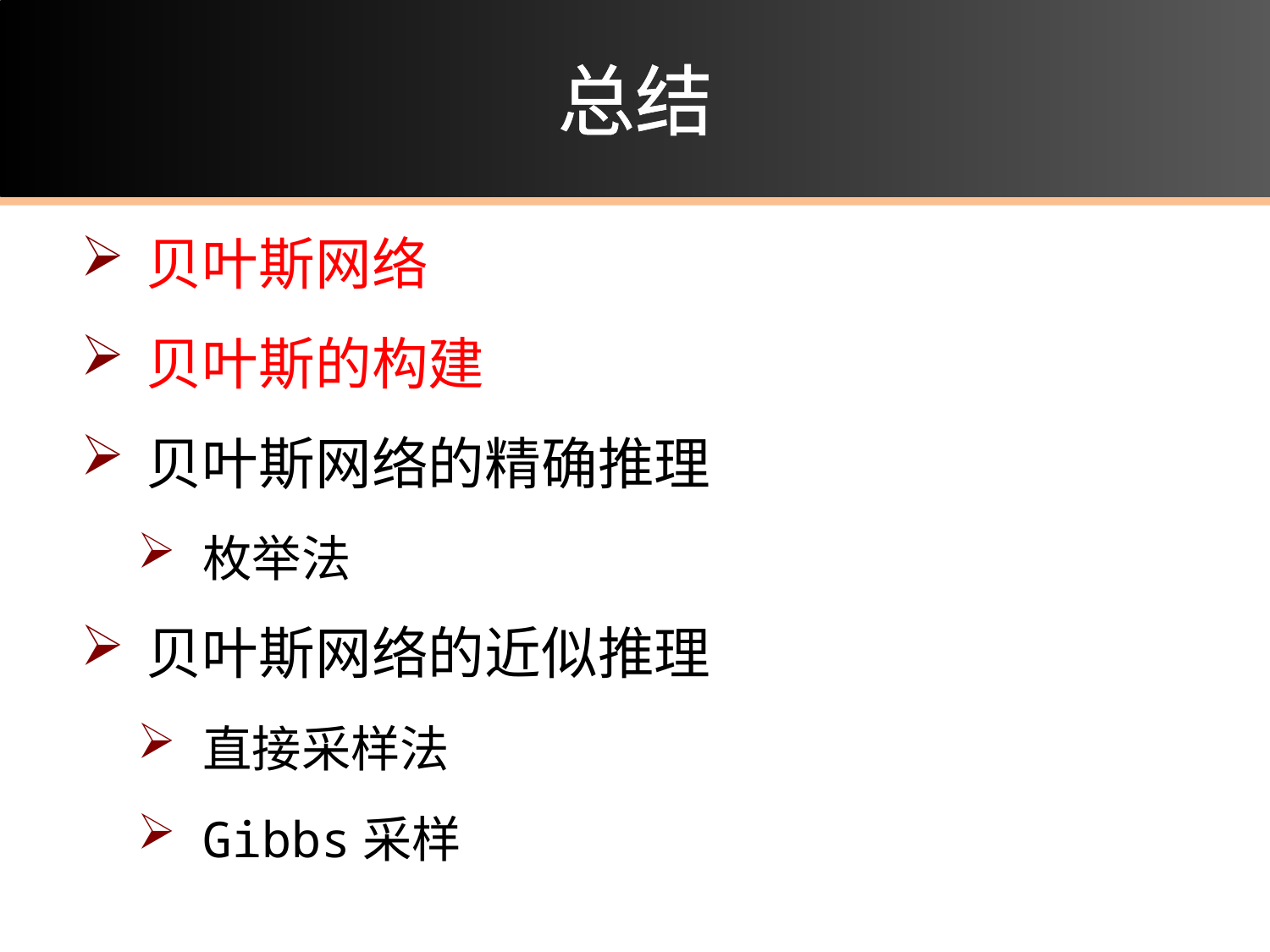

# 总结
贝叶斯网络
贝叶斯的构建
贝叶斯网络的精确推理
枚举法
贝叶斯网络的近似推理
直接采样法
Gibbs采样